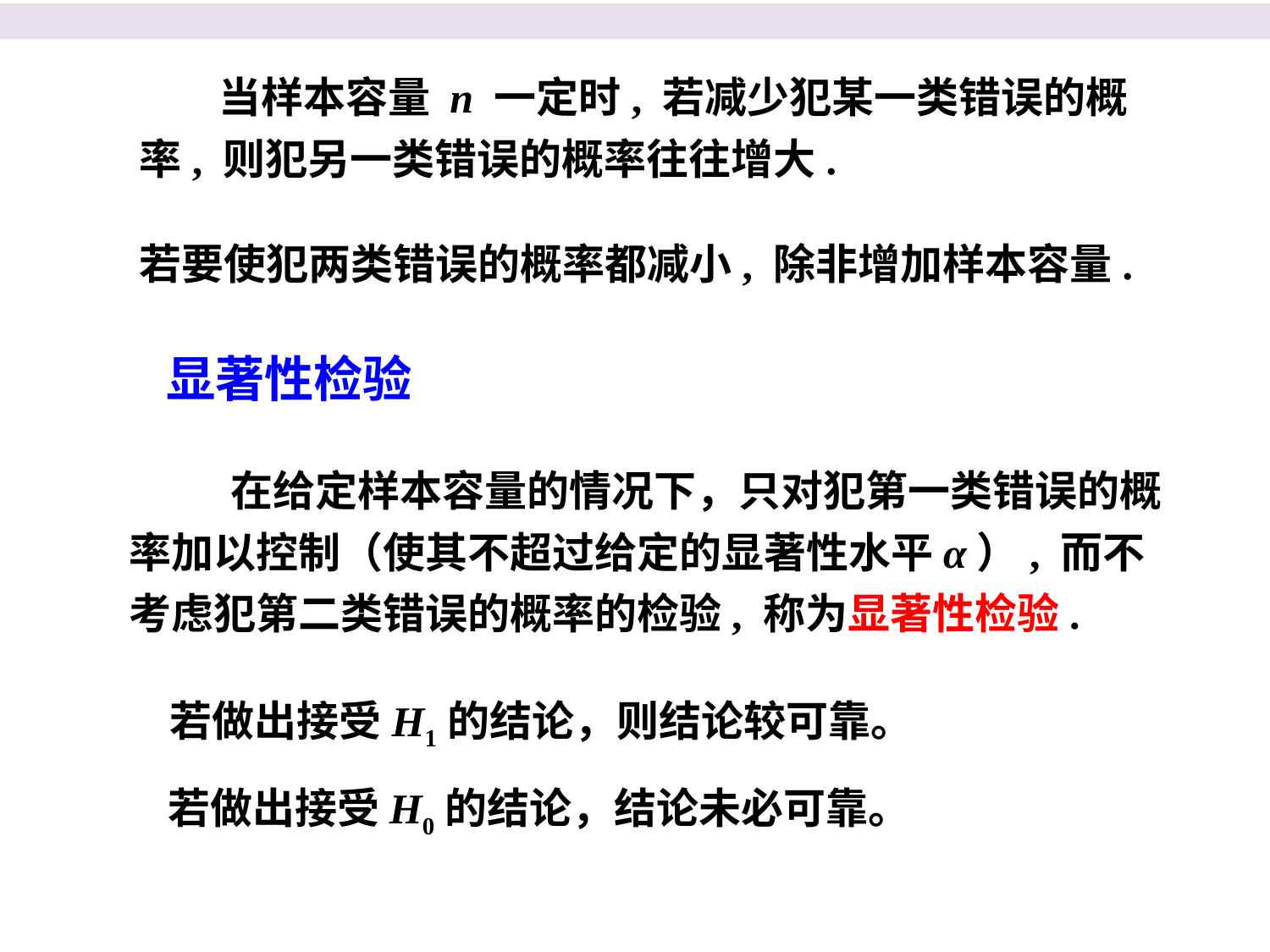

当样本容量 n 一定时, 若减少犯某一类错误的概率, 则犯另一类错误的概率往往增大.
若要使犯两类错误的概率都减小, 除非增加样本容量.
 显著性检验
        在给定样本容量的情况下，只对犯第一类错误的概率加以控制（使其不超过给定的显著性水平α）, 而不考虑犯第二类错误的概率的检验, 称为显著性检验.
若做出接受H1的结论，则结论较可靠。
若做出接受H0的结论，结论未必可靠。